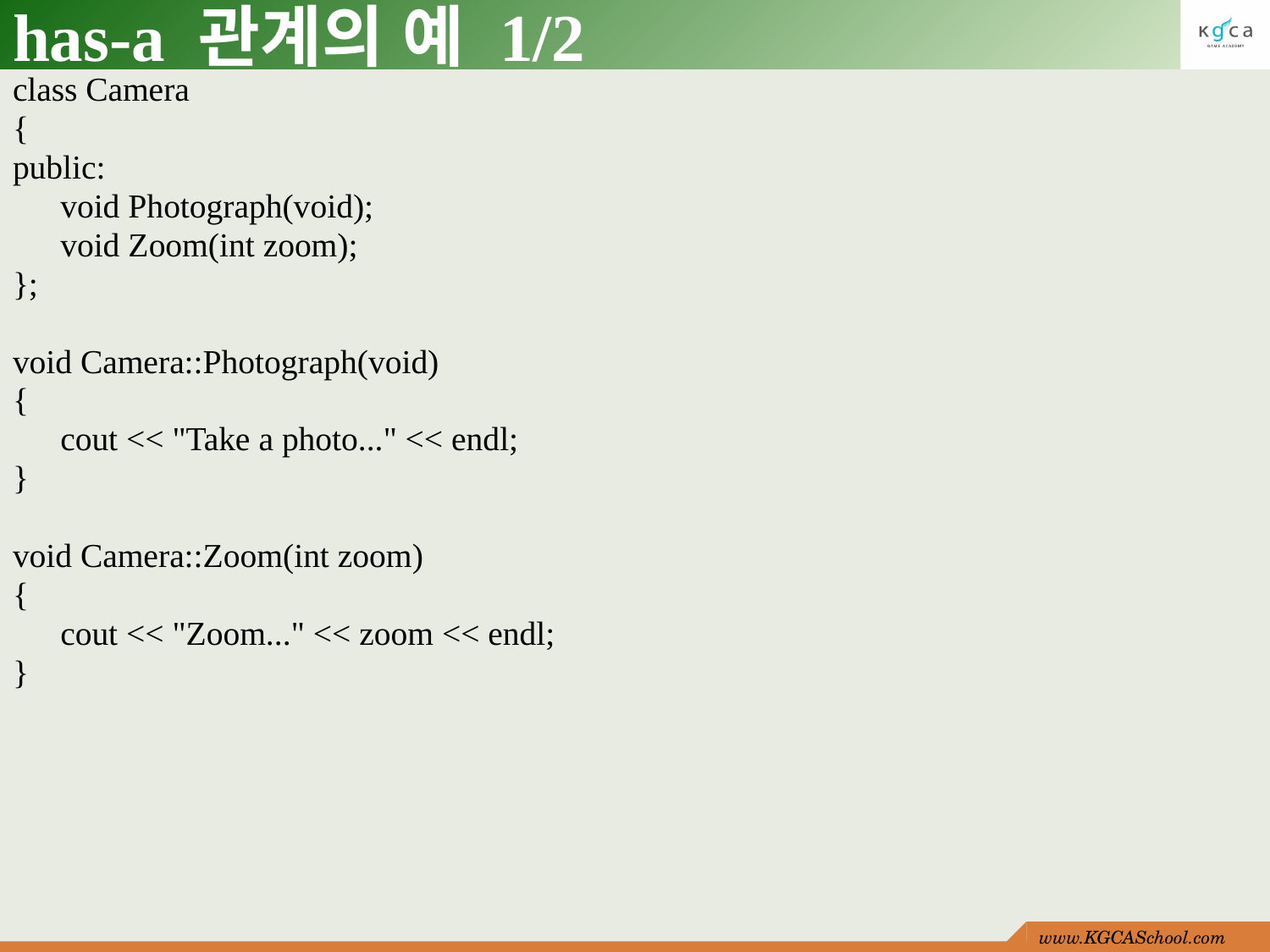

# has-a 관계의 예 1/2
class Camera
{
public:
	void Photograph(void);
	void Zoom(int zoom);
};

void Camera::Photograph(void)
{
	cout << "Take a photo..." << endl;
}

void Camera::Zoom(int zoom)
{
	cout << "Zoom..." << zoom << endl;
}